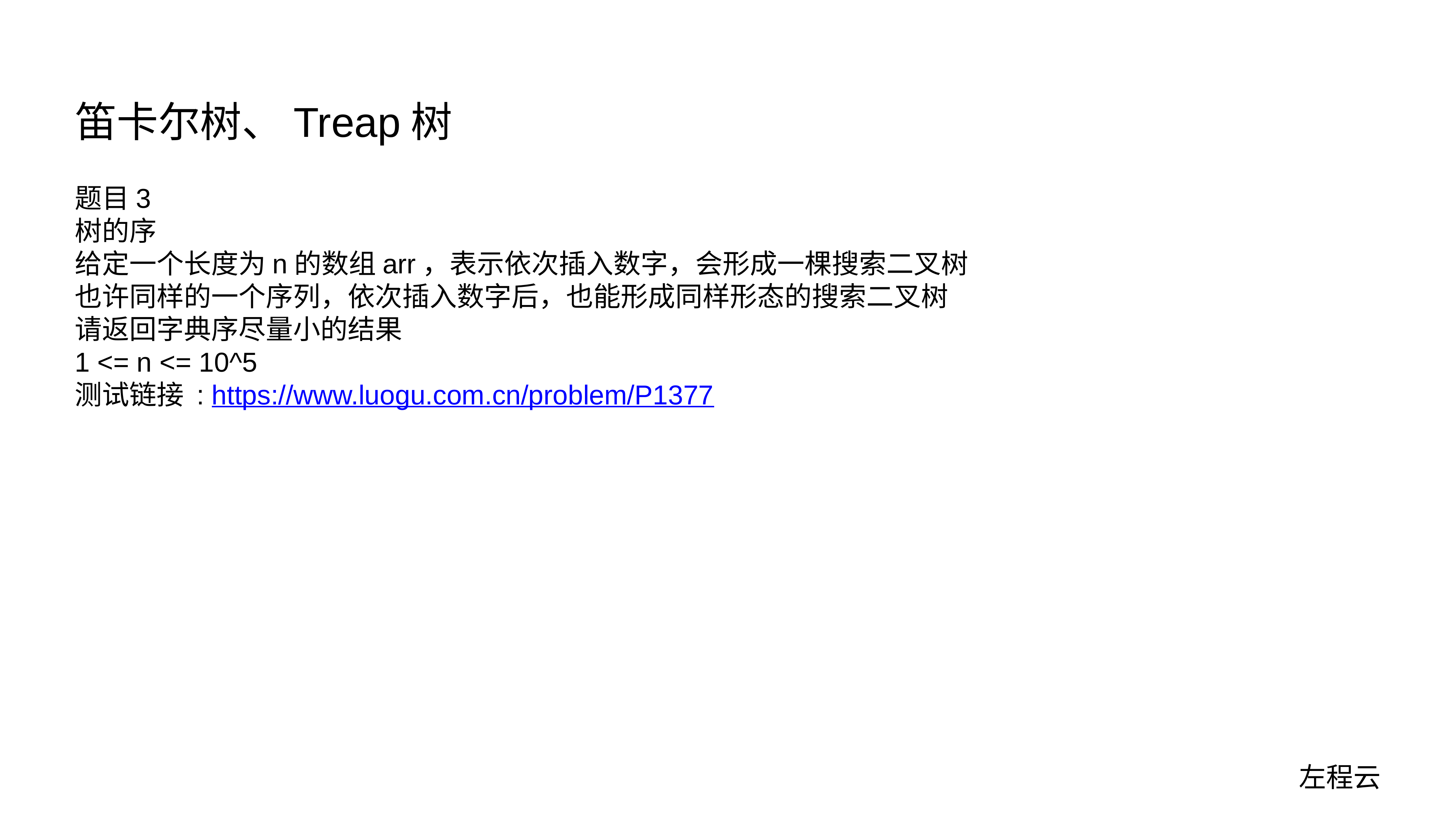

# 笛卡尔树、Treap树
题目3
树的序
给定一个长度为n的数组arr，表示依次插入数字，会形成一棵搜索二叉树
也许同样的一个序列，依次插入数字后，也能形成同样形态的搜索二叉树
请返回字典序尽量小的结果
1 <= n <= 10^5
测试链接 : https://www.luogu.com.cn/problem/P1377
左程云